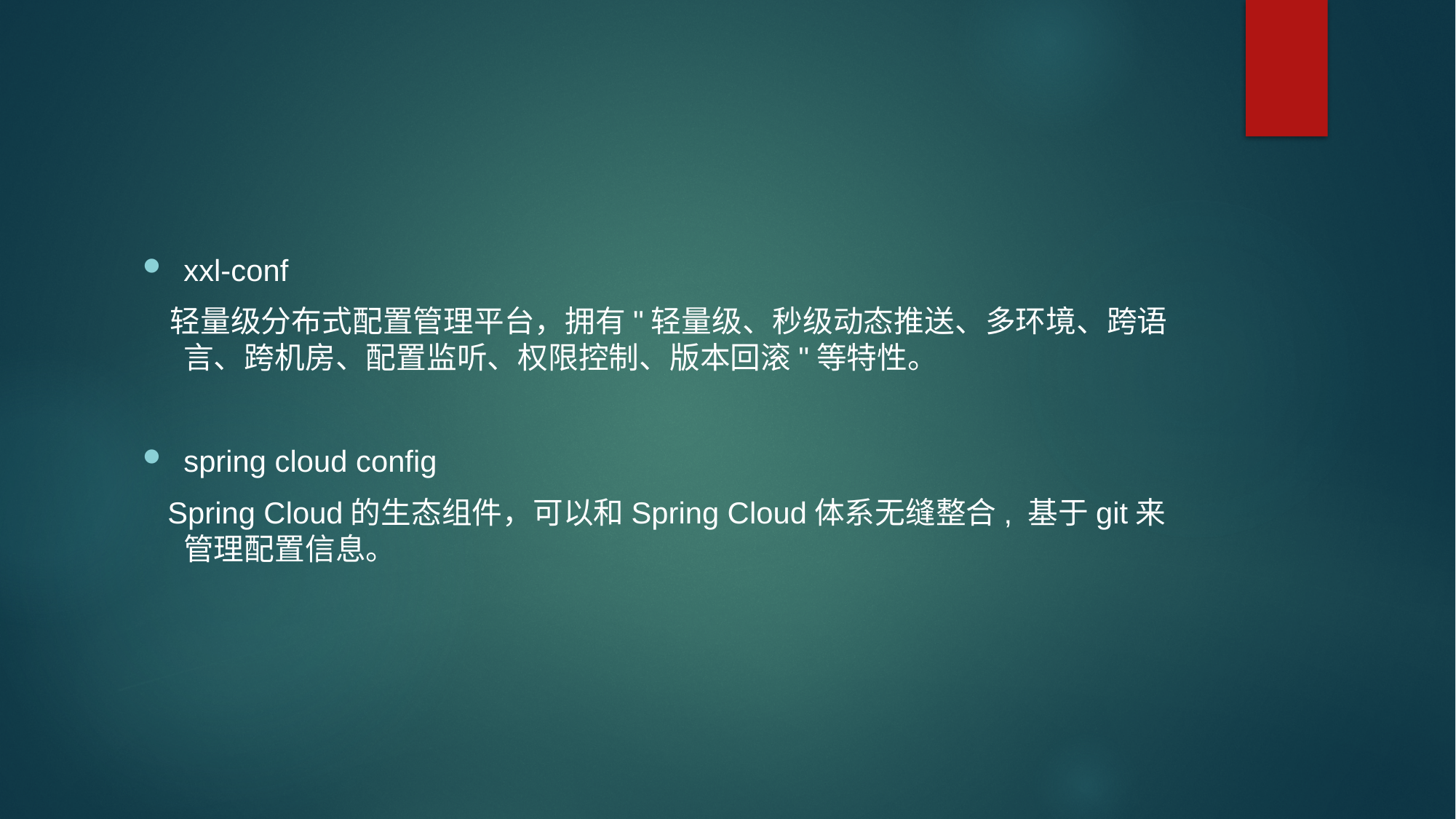

#
xxl-conf
   轻量级分布式配置管理平台，拥有"轻量级、秒级动态推送、多环境、跨语言、跨机房、配置监听、权限控制、版本回滚"等特性。

spring cloud config
   Spring Cloud的生态组件，可以和Spring Cloud体系无缝整合, 基于git来管理配置信息。